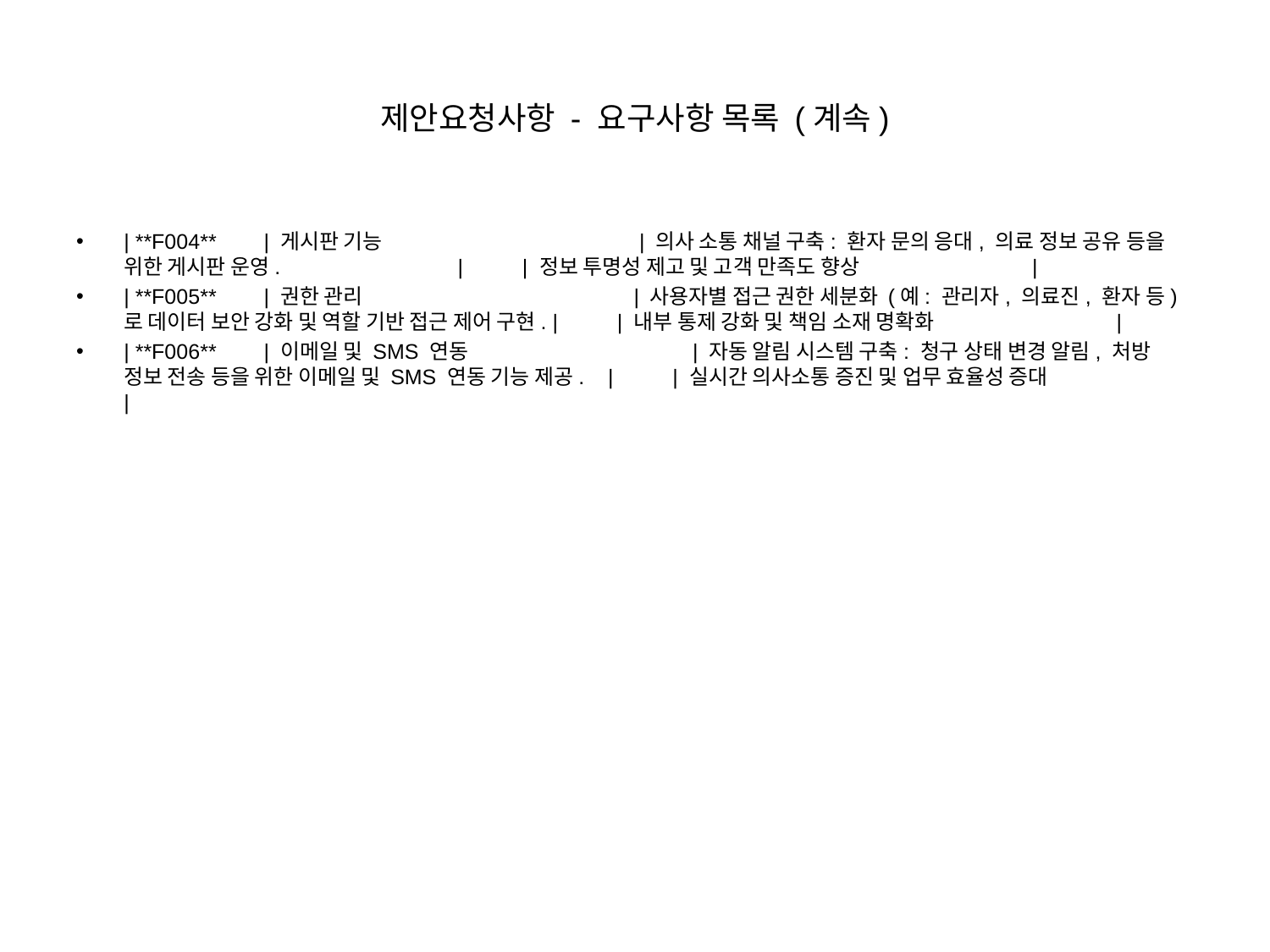

# 제안요청사항 - 요구사항 목록 (계속)
| **F004**        | 게시판 기능                                                      | 의사 소통 채널 구축: 환자 문의 응대, 의료 정보 공유 등을 위한 게시판 운영.                              |          | 정보 투명성 제고 및 고객 만족도 향상                                    |
| **F005**        | 권한 관리                                                         | 사용자별 접근 권한 세분화 (예: 관리자, 의료진, 환자 등)로 데이터 보안 강화 및 역할 기반 접근 제어 구현. |          | 내부 통제 강화 및 책임 소재 명확화                                      |
| **F006**        | 이메일 및 SMS 연동                                               | 자동 알림 시스템 구축: 청구 상태 변경 알림, 처방 정보 전송 등을 위한 이메일 및 SMS 연동 기능 제공.    |          | 실시간 의사소통 증진 및 업무 효율성 증대                              |